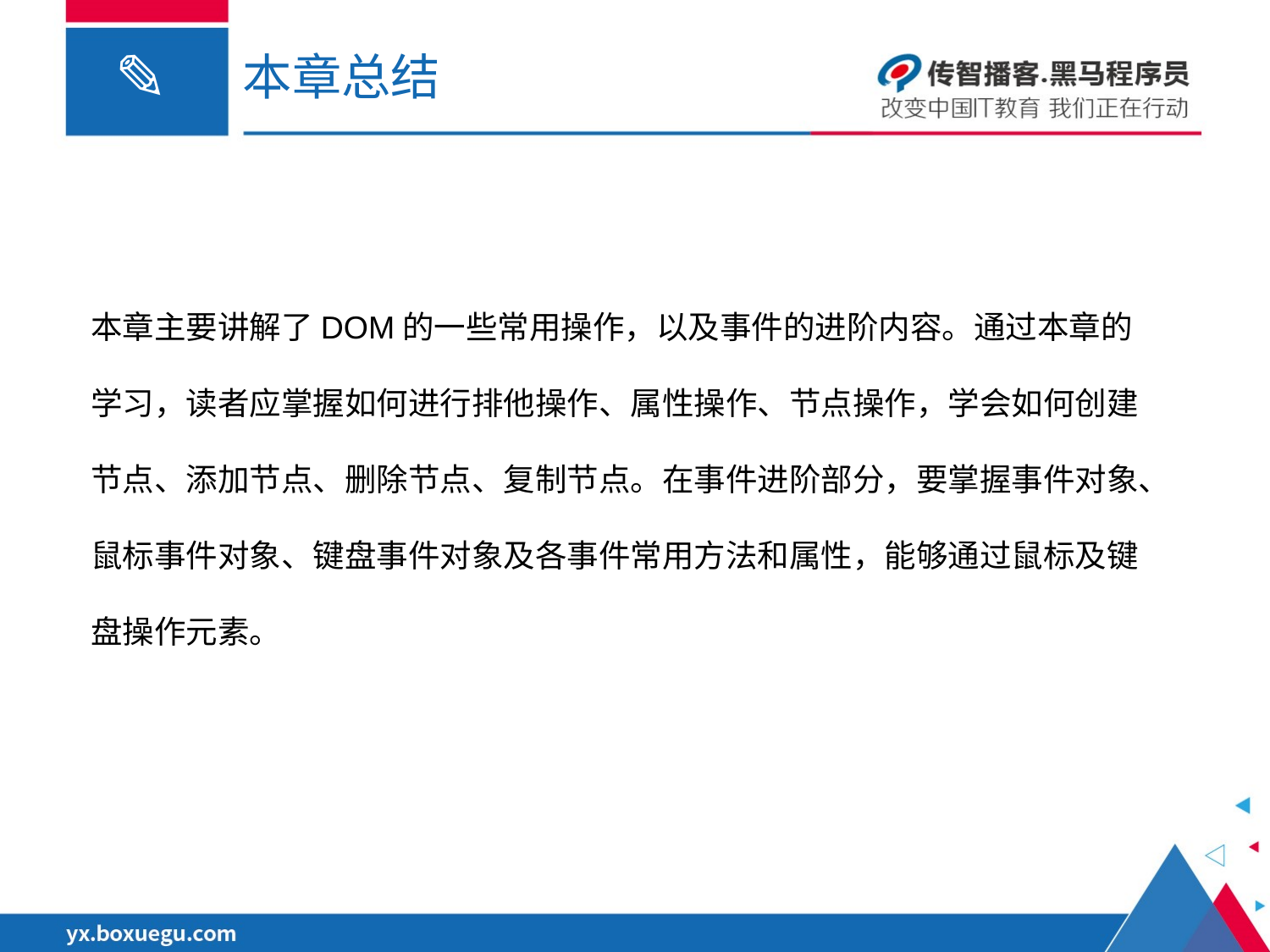

# 本章总结
本章主要讲解了DOM的一些常用操作，以及事件的进阶内容。通过本章的学习，读者应掌握如何进行排他操作、属性操作、节点操作，学会如何创建节点、添加节点、删除节点、复制节点。在事件进阶部分，要掌握事件对象、鼠标事件对象、键盘事件对象及各事件常用方法和属性，能够通过鼠标及键盘操作元素。